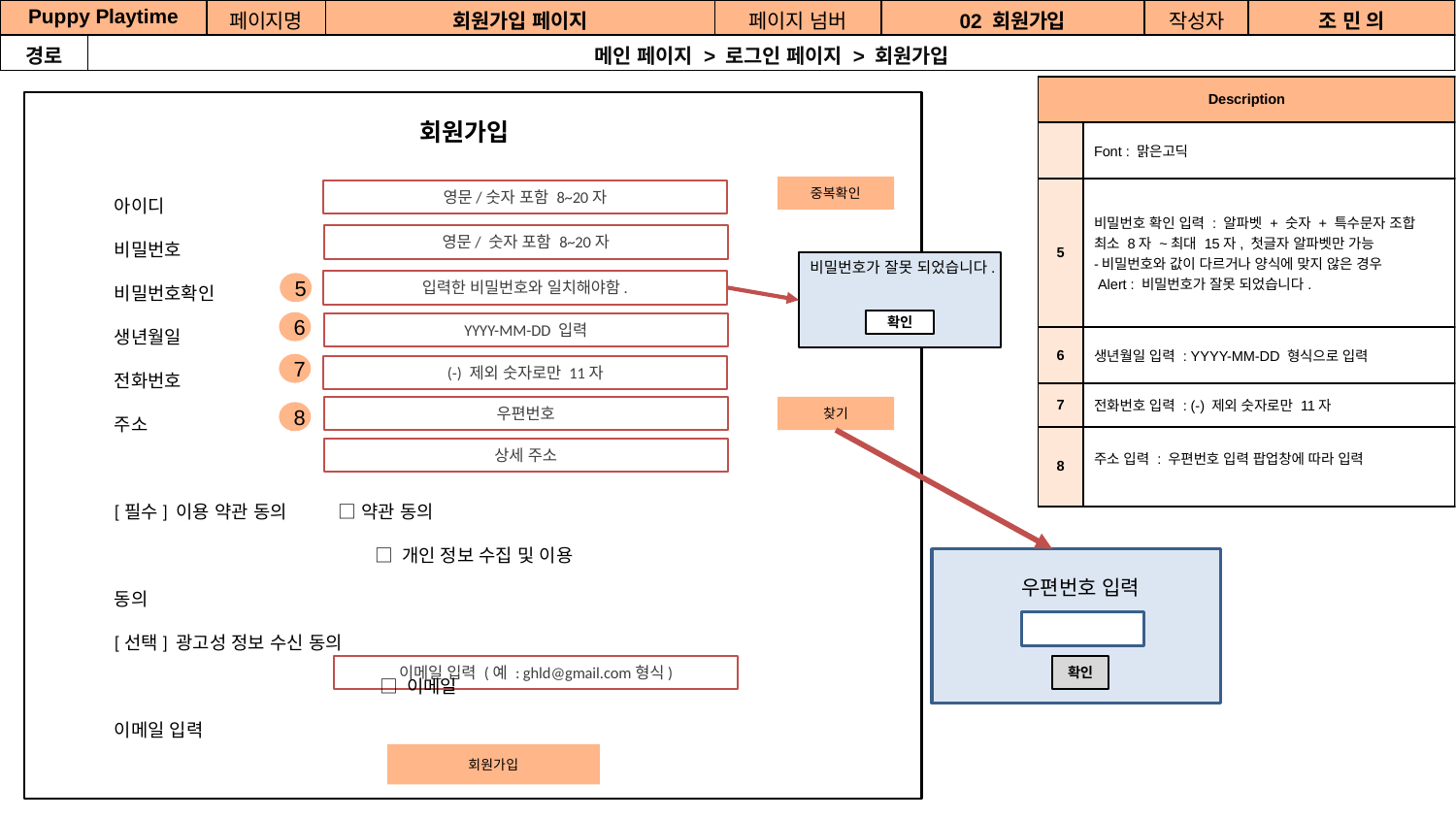

| Puppy Playtime | 김 주 영 | 페이지명 | 회원가입 페이지 | 페이지 넘버 | 02 회원가입 | 작성자 | 조 민 의 |
| --- | --- | --- | --- | --- | --- | --- | --- |
| 경로 | 메인 페이지 > 로그인 페이지 > 회원가입 | 김 주 영 | 김 주 영 | 김 주 영 | 김 주 영 | 김 주 영 | 김 주 영 |
| Description | 뒤로 가기를 수행한다. |
| --- | --- |
|  | Font : 맑은고딕 |
| 5 | 비밀번호 확인 입력 : 알파벳 + 숫자 + 특수문자 조합 최소 8자 ~최대 15자, 첫글자 알파벳만 가능 -비밀번호와 값이 다르거나 양식에 맞지 않은 경우 Alert : 비밀번호가 잘못 되었습니다. |
| 6 | 생년월일 입력 : YYYY-MM-DD 형식으로 입력 |
| 7 | 전화번호 입력 : (-) 제외 숫자로만 11자 |
| 8 | 주소 입력 : 우편번호 입력 팝업창에 따라 입력 |

회원가입
아이디
비밀번호
비밀번호확인
생년월일
전화번호
주소

[필수] 이용 약관 동의          □ 약관 동의
                                                   □ 개인 정보 수집 및 이용 동의
[선택] 광고성 정보 수신 동의
                                                    □ 이메일
이메일 입력

중복확인
영문/숫자 포함 8~20자
영문/ 숫자 포함 8~20자
입력한 비밀번호와 일치해야함.
(-) 제외 숫자로만 11자
우편번호
비밀번호가 잘못 되었습니다.
5
확인
YYYY-MM-DD 입력
6
7
찾기
8
상세 주소

우편번호 입력

확인
이메일 입력 (예 : ghld@gmail.com형식)
회원가입